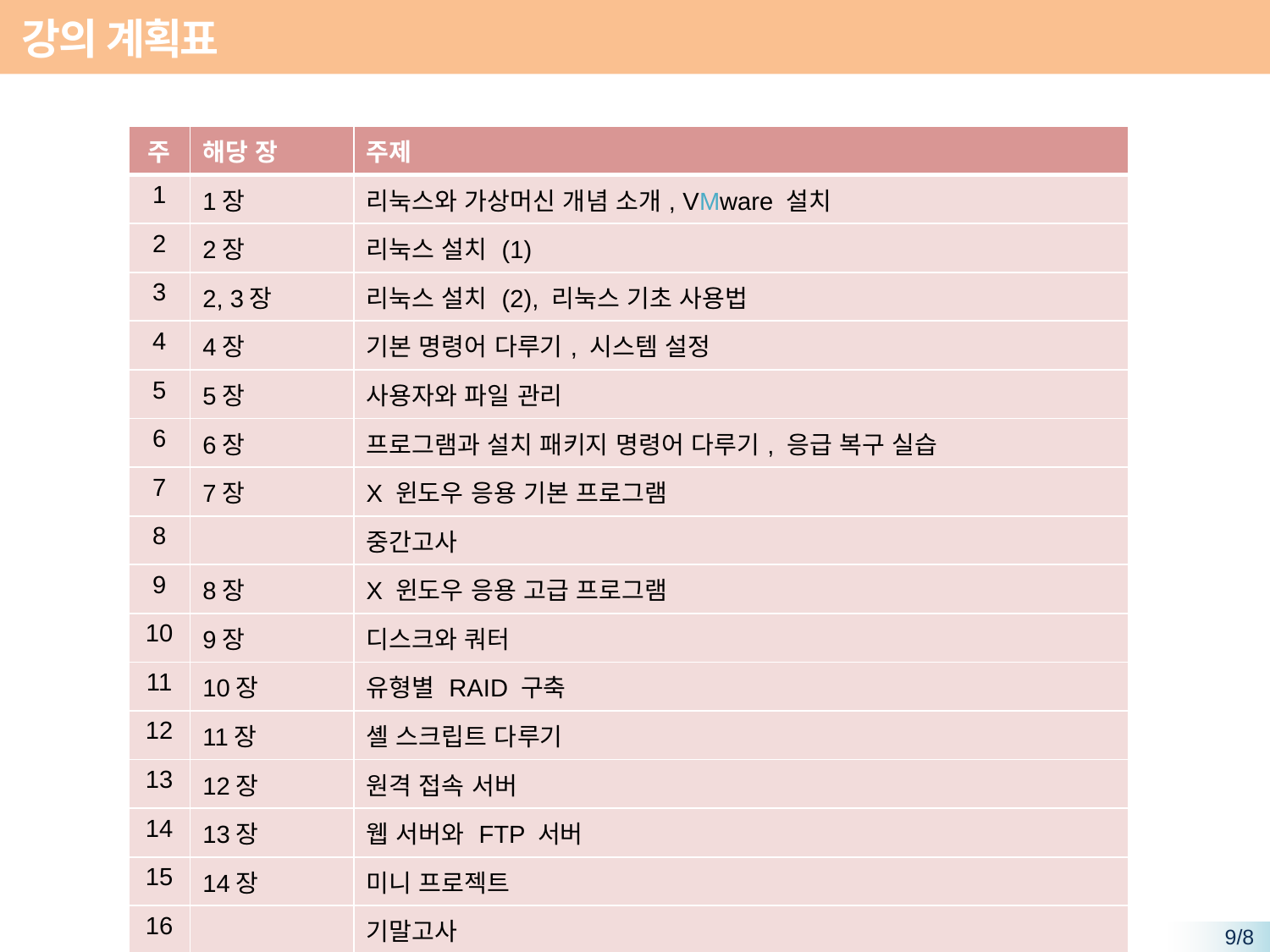

# 강의 계획표
| 주 | 해당 장 | 주제 |
| --- | --- | --- |
| 1 | 1장 | 리눅스와 가상머신 개념 소개, VMware 설치 |
| 2 | 2장 | 리눅스 설치 (1) |
| 3 | 2, 3장 | 리눅스 설치 (2), 리눅스 기초 사용법 |
| 4 | 4장 | 기본 명령어 다루기, 시스템 설정 |
| 5 | 5장 | 사용자와 파일 관리 |
| 6 | 6장 | 프로그램과 설치 패키지 명령어 다루기, 응급 복구 실습 |
| 7 | 7장 | X 윈도우 응용 기본 프로그램 |
| 8 |  | 중간고사 |
| 9 | 8장 | X 윈도우 응용 고급 프로그램 |
| 10 | 9장 | 디스크와 쿼터 |
| 11 | 10장 | 유형별 RAID 구축 |
| 12 | 11장 | 셸 스크립트 다루기 |
| 13 | 12장 | 원격 접속 서버 |
| 14 | 13장 | 웹 서버와 FTP 서버 |
| 15 | 14장 | 미니 프로젝트 |
| 16 |  | 기말고사 |